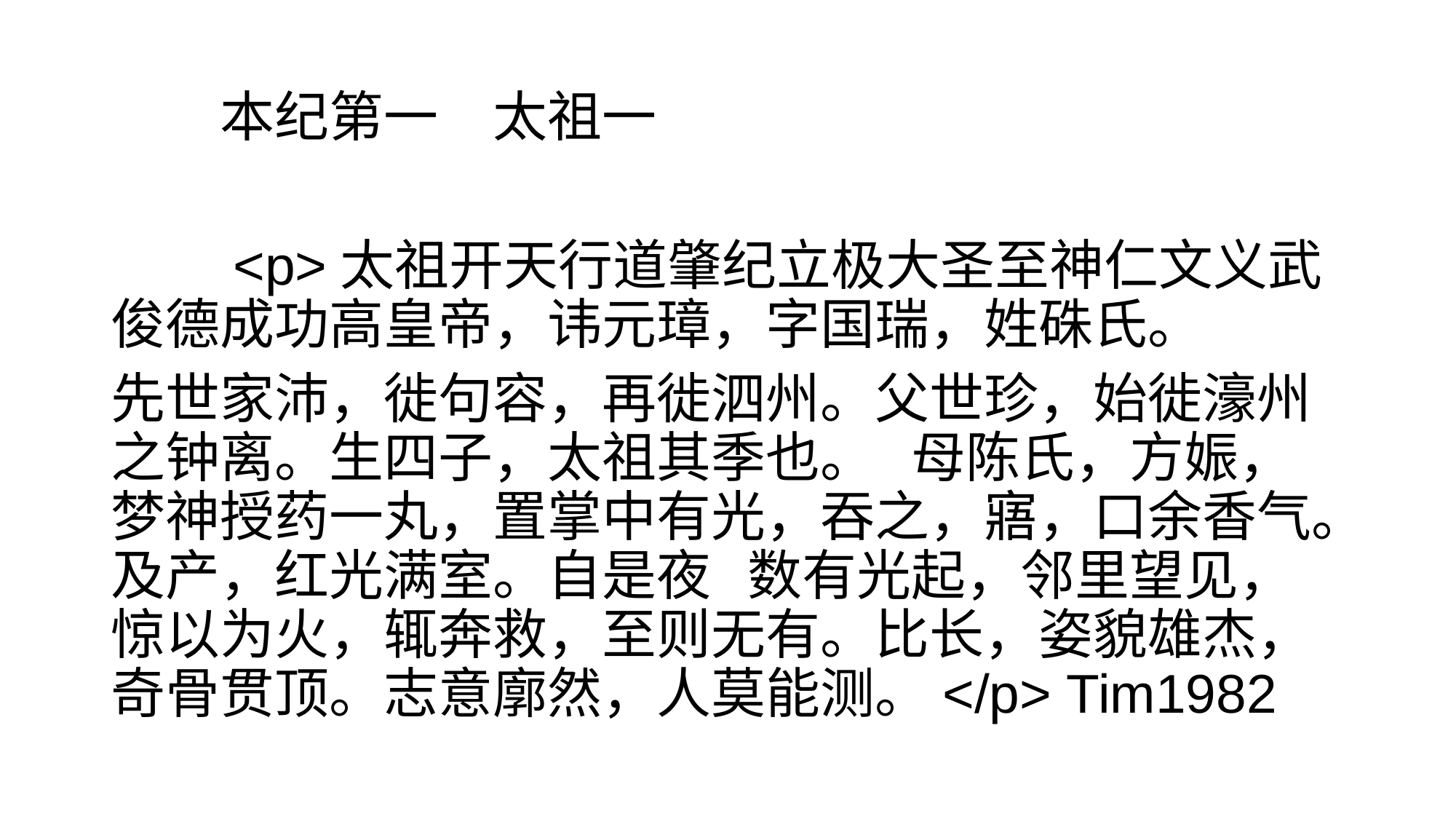

本纪第一　太祖一

　　<p>太祖开天行道肇纪立极大圣至神仁文义武俊德成功高皇帝，讳元璋，字国瑞，姓硃氏。
先世家沛，徙句容，再徙泗州。父世珍，始徙濠州之钟离。生四子，太祖其季也。   母陈氏，方娠，梦神授药一丸，置掌中有光，吞之，寤，口余香气。及产，红光满室。自是夜   数有光起，邻里望见，惊以为火，辄奔救，至则无有。比长，姿貌雄杰，奇骨贯顶。志意廓然，人莫能测。</p> Tim1982